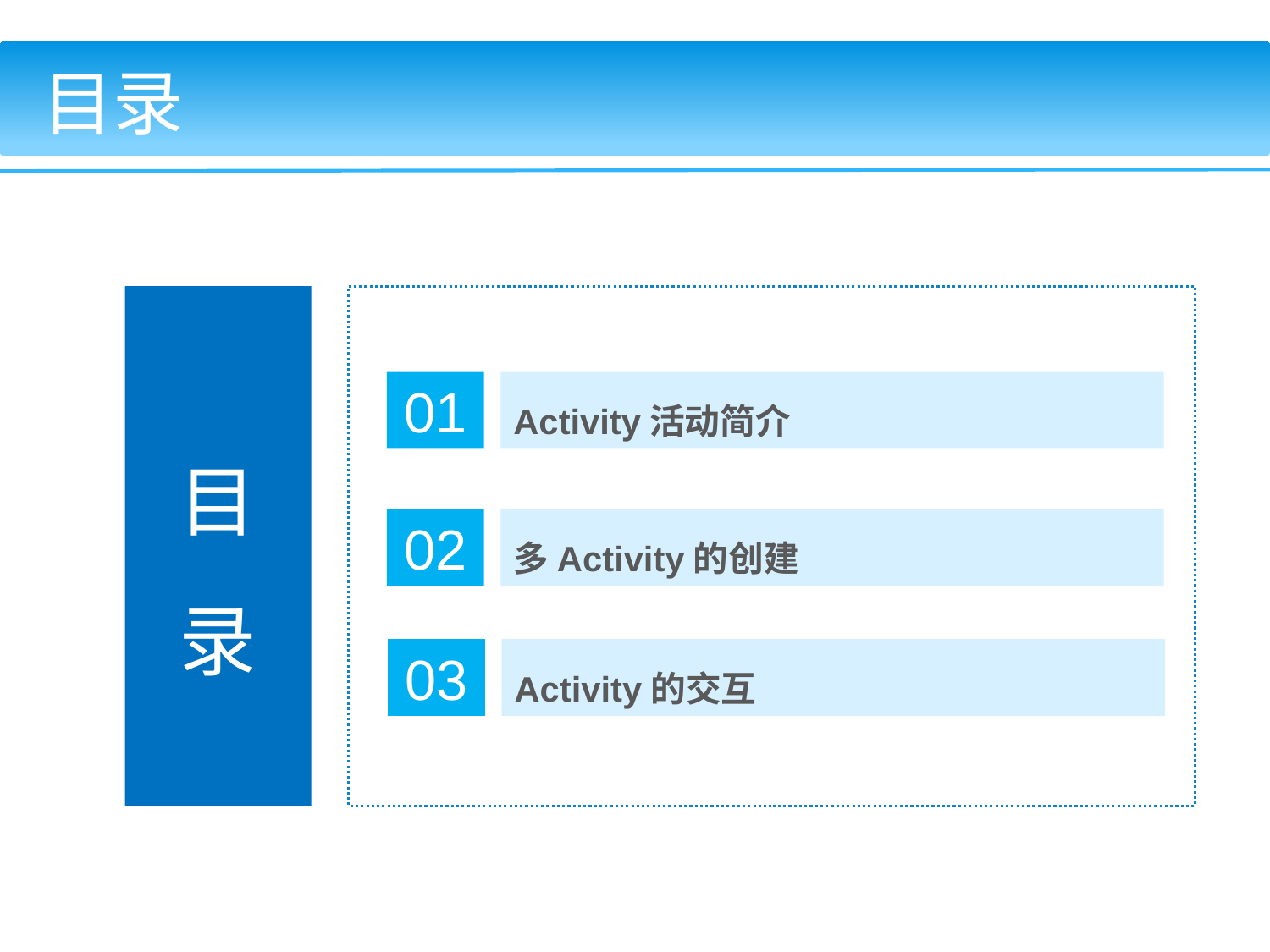

目录
目
录

01
Activity活动简介
多Activity的创建
02
Activity的交互
03